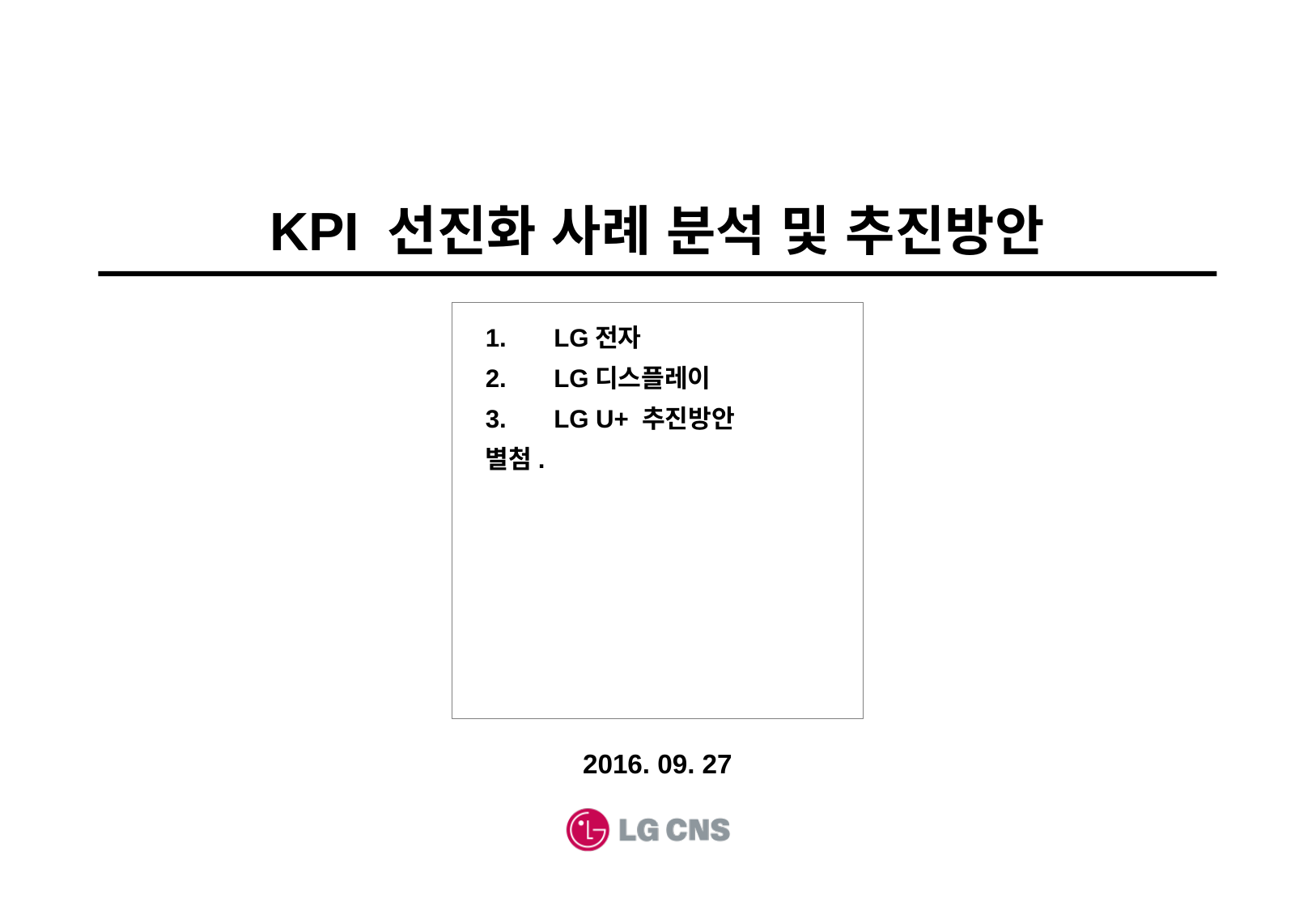

# KPI 선진화 사례 분석 및 추진방안

LG전자
LG디스플레이
LG U+ 추진방안
별첨.
2016. 09. 27